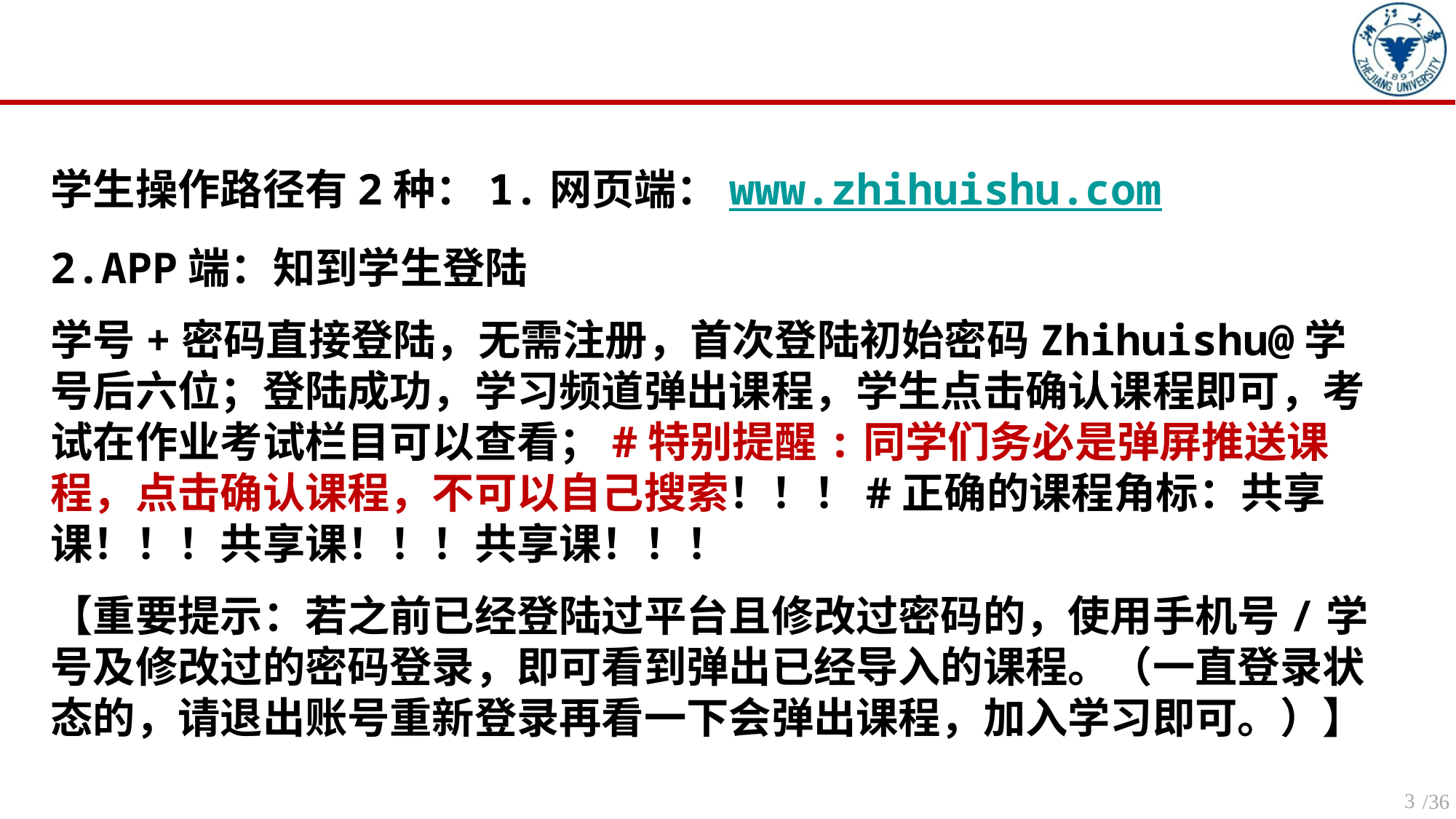

学生操作路径有2种：1.网页端：www.zhihuishu.com
2.APP端：知到学生登陆
学号+密码直接登陆，无需注册，首次登陆初始密码Zhihuishu@学号后六位；登陆成功，学习频道弹出课程，学生点击确认课程即可，考试在作业考试栏目可以查看；#特别提醒:同学们务必是弹屏推送课程，点击确认课程，不可以自己搜索！！！#正确的课程角标：共享课！！！共享课！！！共享课！！！
【重要提示：若之前已经登陆过平台且修改过密码的，使用手机号/学号及修改过的密码登录，即可看到弹出已经导入的课程。（一直登录状态的，请退出账号重新登录再看一下会弹出课程，加入学习即可。）】